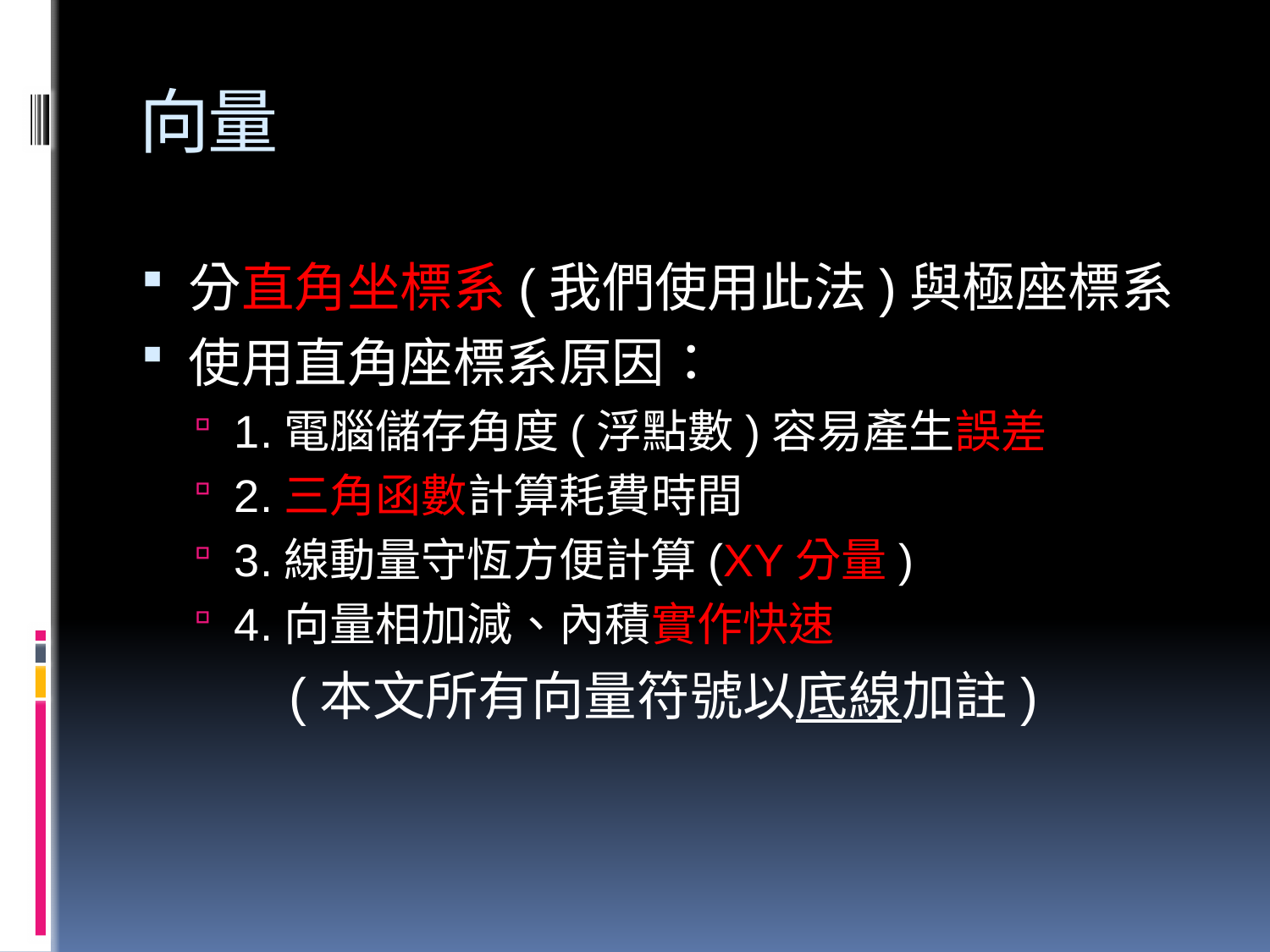

# 向量
分直角坐標系(我們使用此法)與極座標系
使用直角座標系原因：
1.電腦儲存角度(浮點數)容易產生誤差
2.三角函數計算耗費時間
3.線動量守恆方便計算(XY分量)
4.向量相加減、內積實作快速
(本文所有向量符號以底線加註)